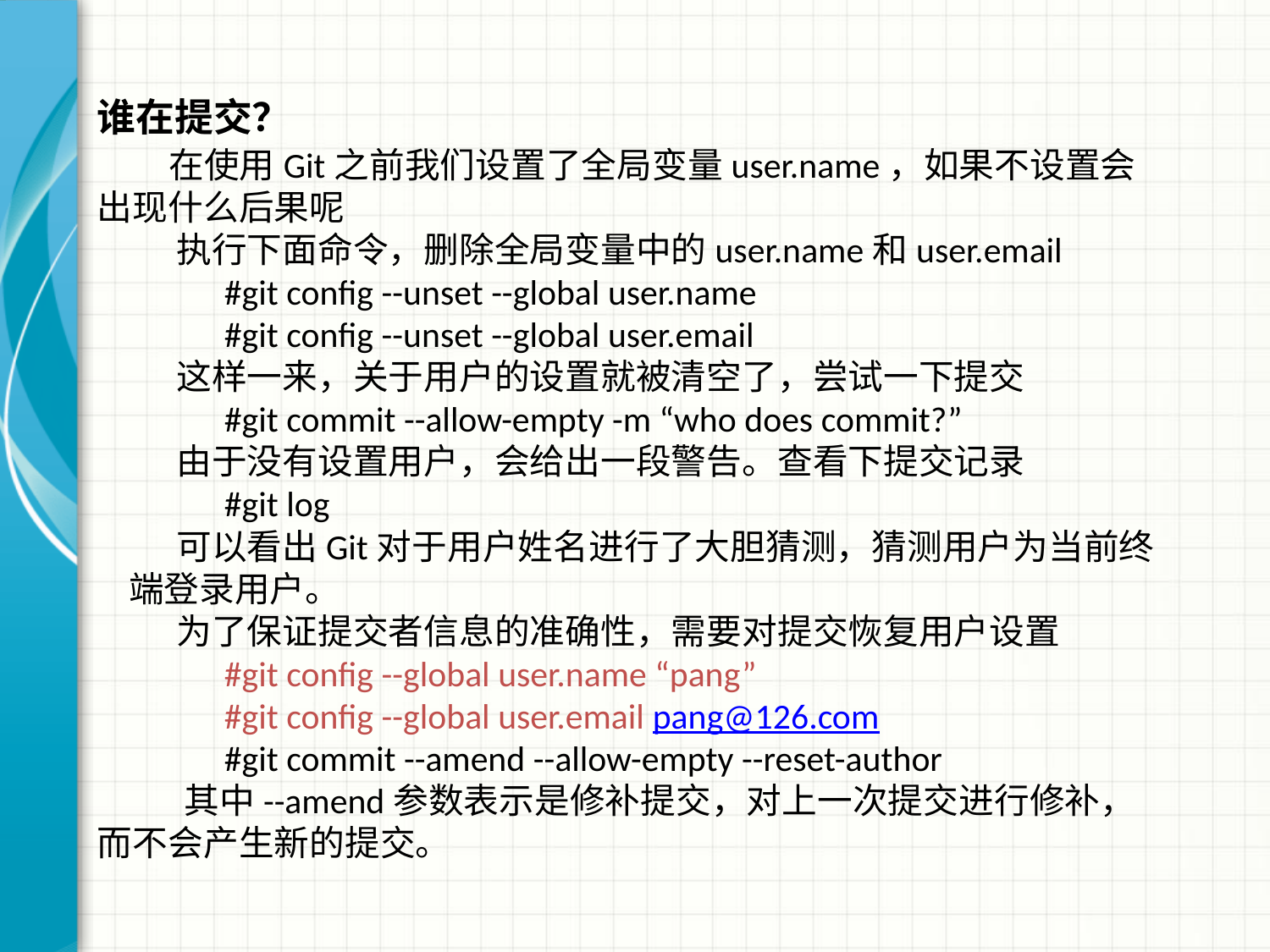

谁在提交？
       在使用Git之前我们设置了全局变量user.name，如果不设置会出现什么后果呢
         执行下面命令，删除全局变量中的user.name和user.email
	#git config --unset --global user.name
	#git config --unset --global user.email
         这样一来，关于用户的设置就被清空了，尝试一下提交
	#git commit --allow-empty -m “who does commit?”
         由于没有设置用户，会给出一段警告。查看下提交记录
	#git log
         可以看出Git对于用户姓名进行了大胆猜测，猜测用户为当前终      端登录用户。
         为了保证提交者信息的准确性，需要对提交恢复用户设置
	#git config --global user.name “pang”
	#git config --global user.email pang@126.com
	#git commit --amend --allow-empty --reset-author
          其中--amend参数表示是修补提交，对上一次提交进行修补，而不会产生新的提交。